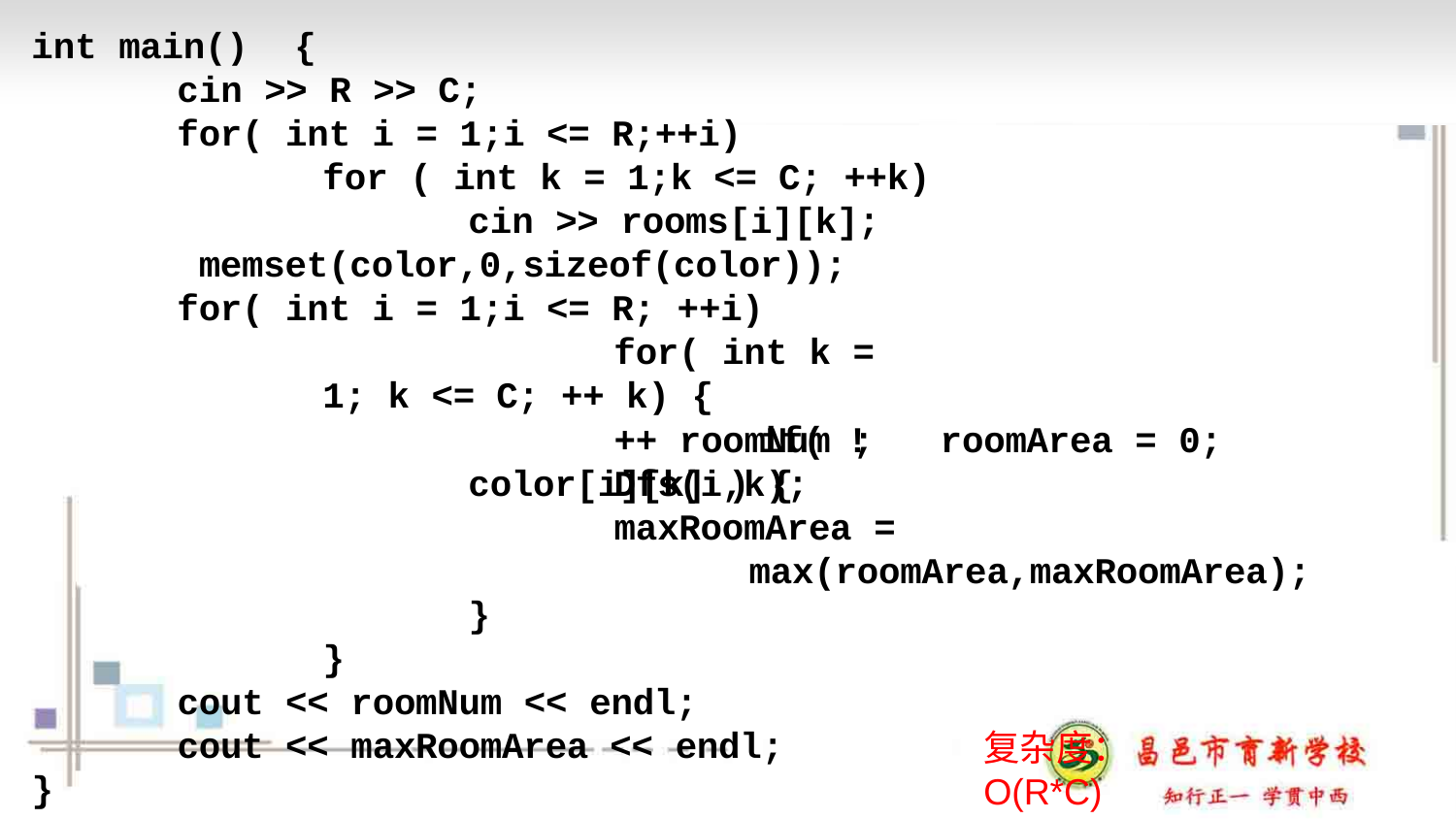

int main()	{
cin >> R >> C;
for( int i = 1;i <= R;++i)
for ( int k = 1;k <= C; ++k)
cin >> rooms[i][k];  memset(color,0,sizeof(color));  for( int i = 1;i <= R; ++i)
for( int k = 1; k <= C; ++ k) {
if( !color[i][k] ) {
++ roomNum ;  Dfs(i,k);  maxRoomArea =
roomArea = 0;
max(roomArea,maxRoomArea);
}
}
cout << roomNum << endl;
cout << maxRoomArea << endl;
复杂度：O(R*C)
23
}